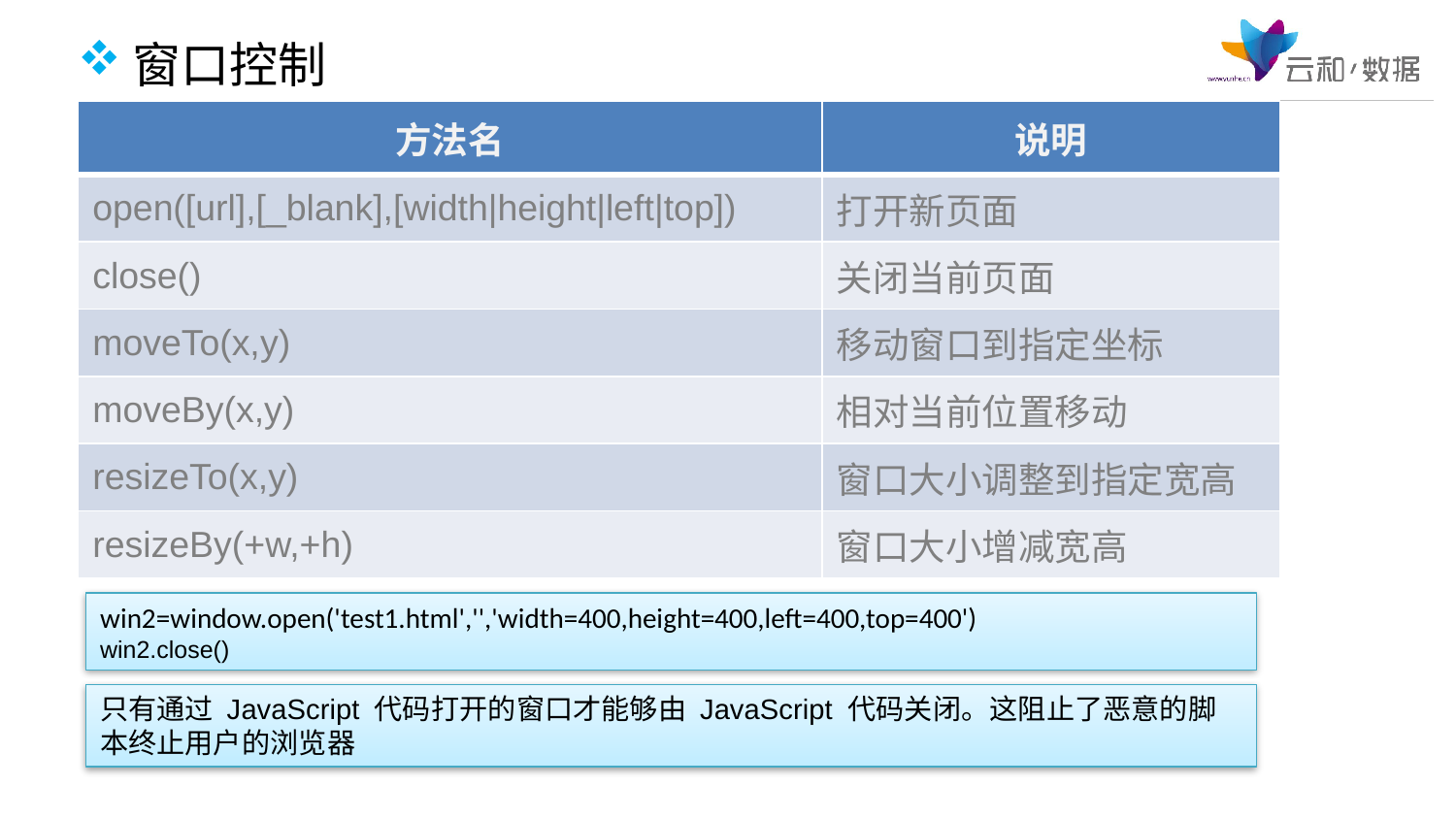

窗口控制

| 方法名 | 说明 |
| --- | --- |
| open([url],[\_blank],[width|height|left|top]) | 打开新页面 |
| close() | 关闭当前页面 |
| moveTo(x,y) | 移动窗口到指定坐标 |
| moveBy(x,y) | 相对当前位置移动 |
| resizeTo(x,y) | 窗口大小调整到指定宽高 |
| resizeBy(+w,+h) | 窗口大小增减宽高 |
win2=window.open('test1.html','','width=400,height=400,left=400,top=400')
win2.close()
只有通过 JavaScript 代码打开的窗口才能够由 JavaScript 代码关闭。这阻止了恶意的脚本终止用户的浏览器
10